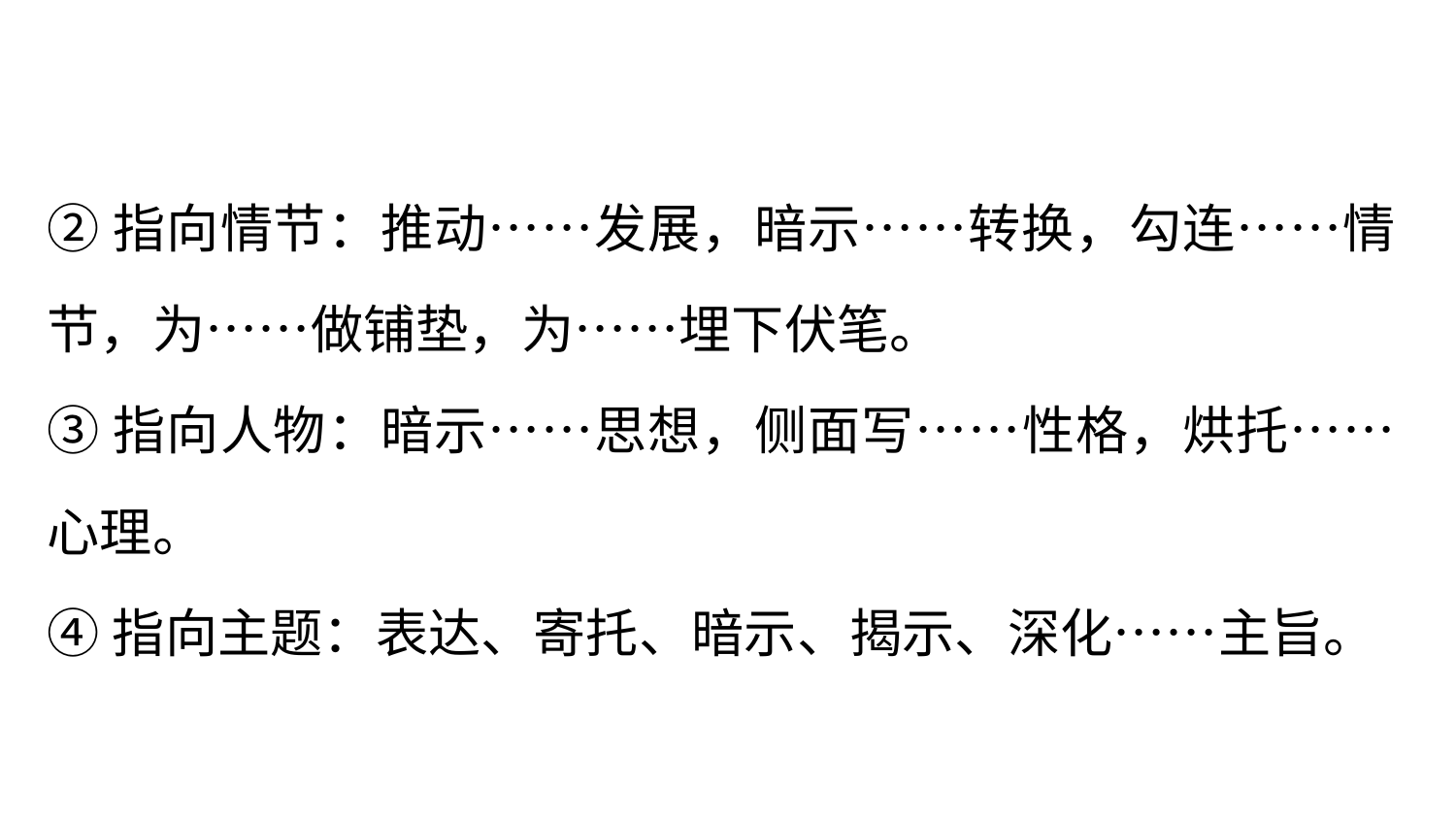

②指向情节：推动……发展，暗示……转换，勾连……情节，为……做铺垫，为……埋下伏笔。
③指向人物：暗示……思想，侧面写……性格，烘托……心理。
④指向主题：表达、寄托、暗示、揭示、深化……主旨。